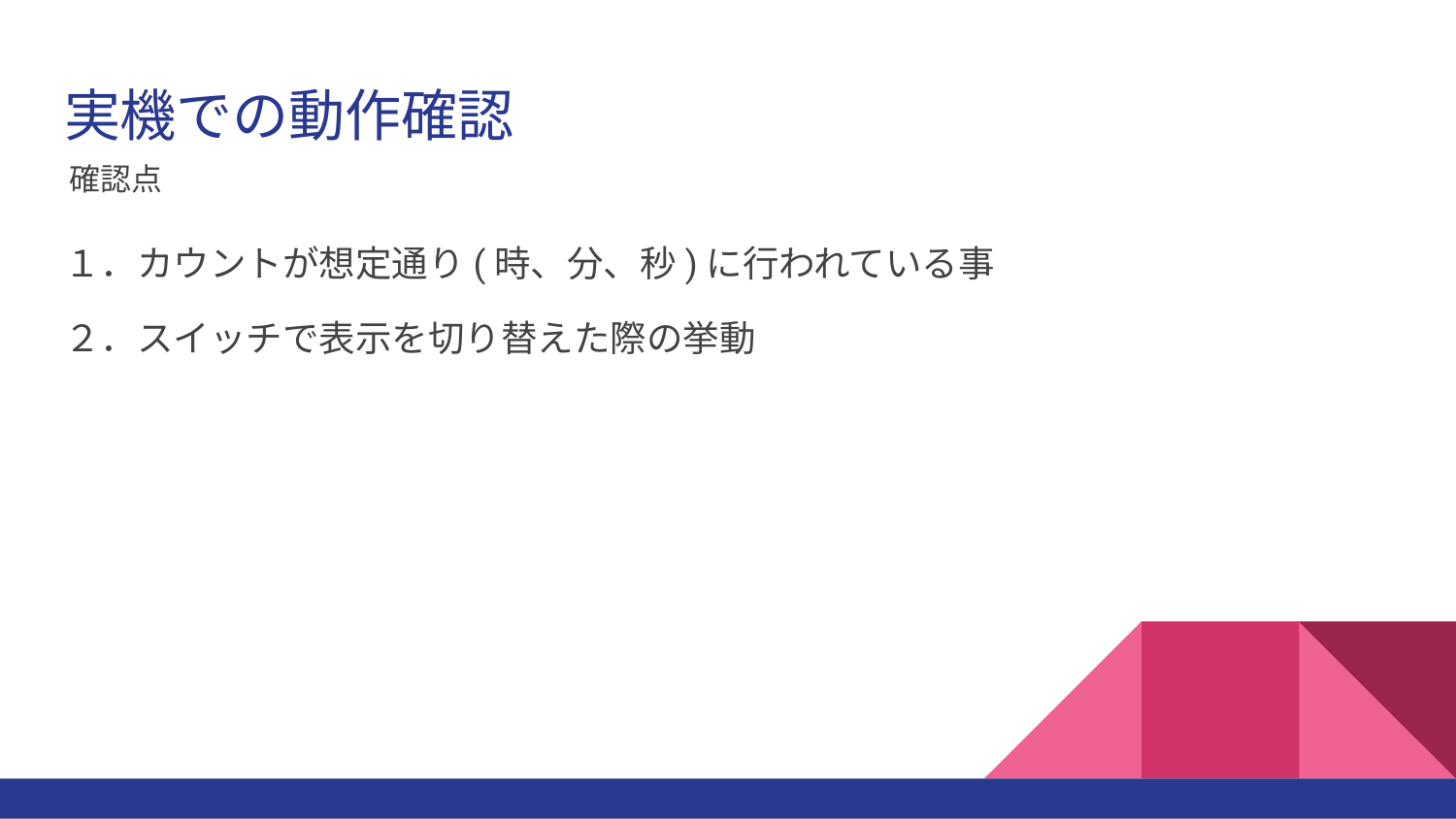

# 実機での動作確認
確認点

１．カウントが想定通り(時、分、秒)に行われている事
２．スイッチで表示を切り替えた際の挙動